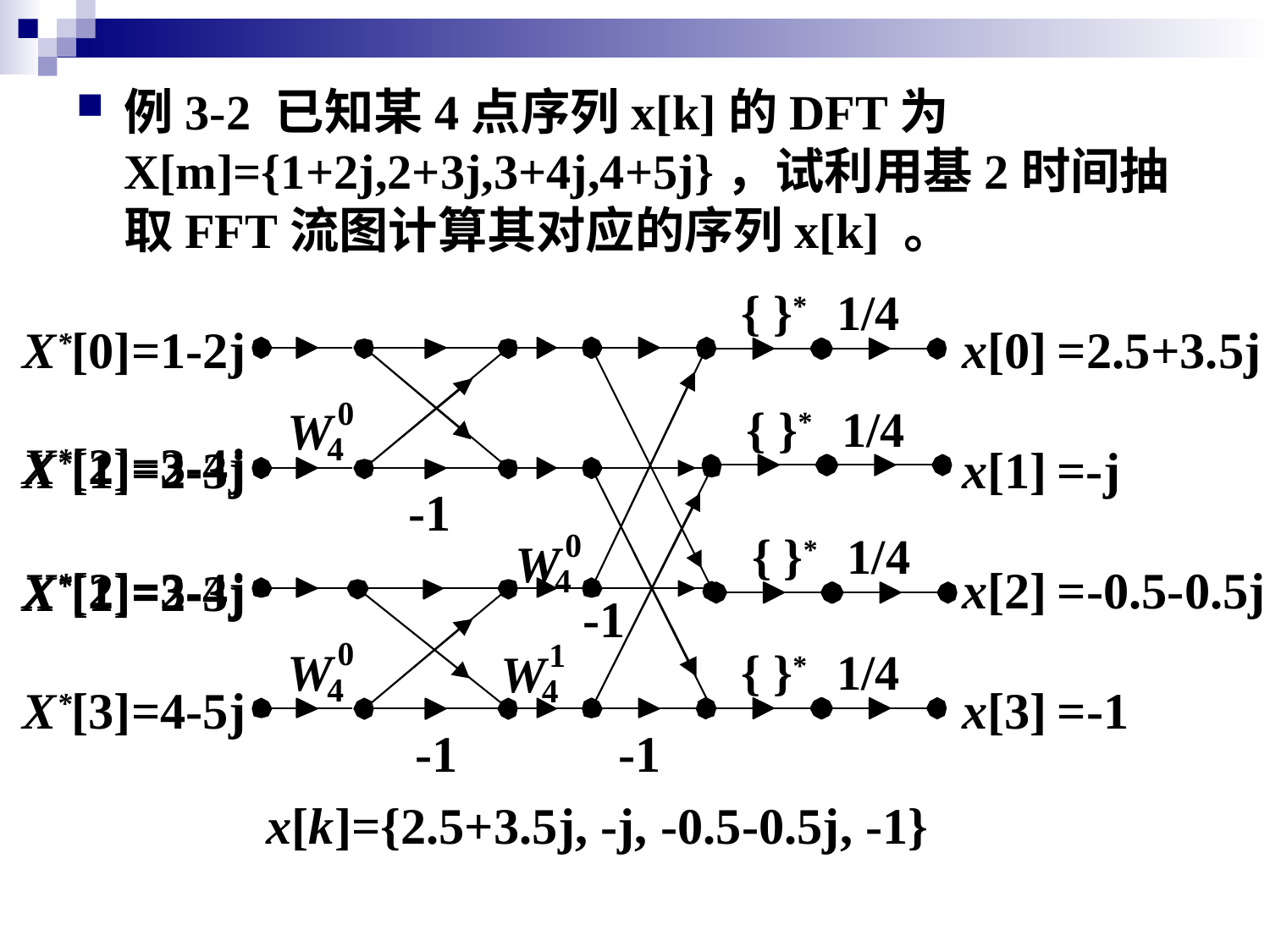

例3-2 已知某4点序列x[k]的DFT为X[m]={1+2j,2+3j,3+4j,4+5j}，试利用基2时间抽取FFT流图计算其对应的序列x[k] 。
{ }*
1/4

X*[0]=1-2j
x[0]
=2.5+3.5j

0
W

4

-1

0
W

4

-1

0
1
W
W

4
4

-1
-1
{ }*
1/4

X*[2]=3-4j
X*[1]=2-3j
x[1]
=-j
{ }*
1/4

X*[2]=3-4j
x[2]
=-0.5-0.5j
X*[1]=2-3j
{ }*
1/4

X*[3]=4-5j
x[3]
=-1
x[k]={2.5+3.5j, -j, -0.5-0.5j, -1}